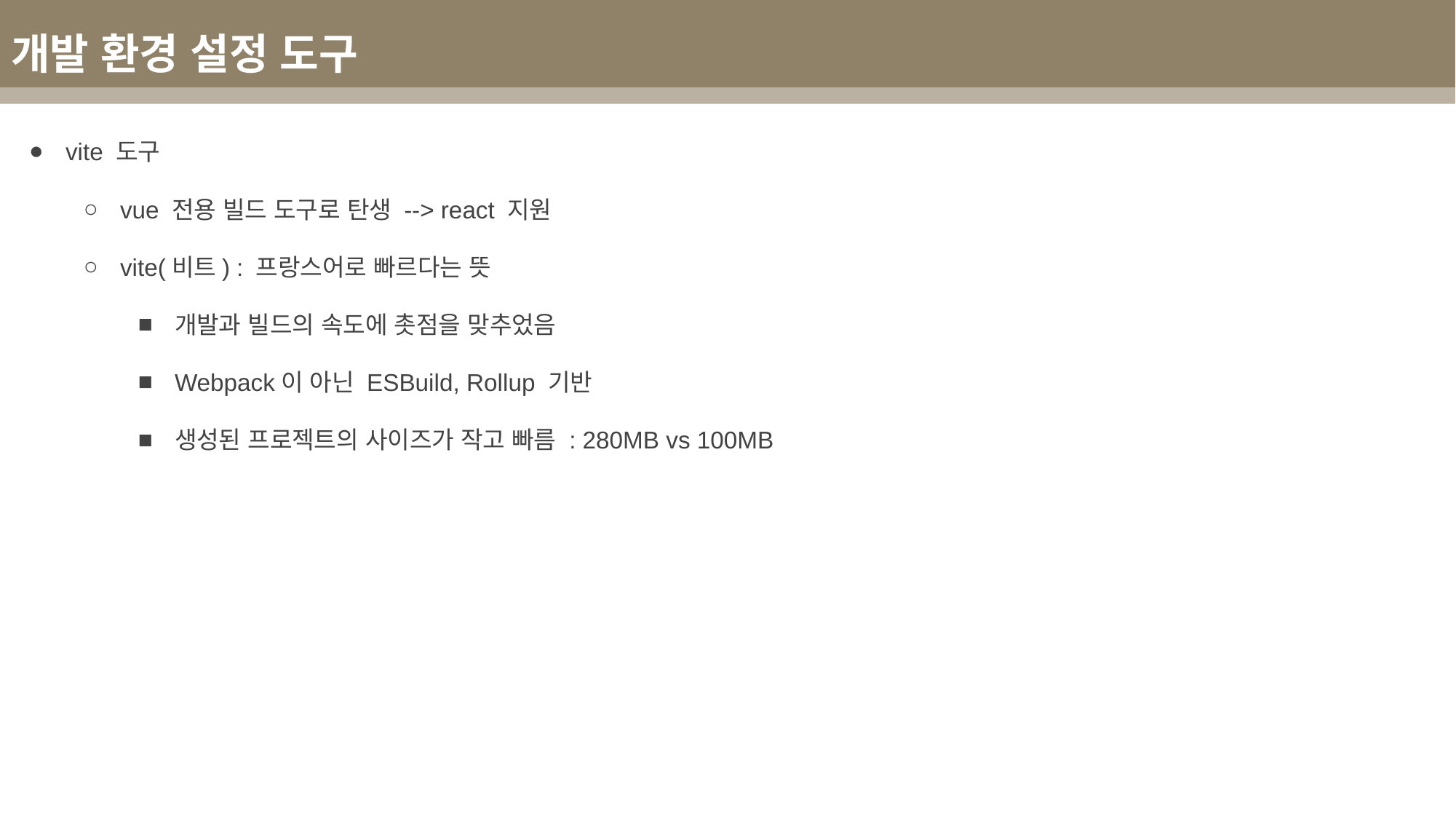

개발 환경 설정 도구
vite 도구
vue 전용 빌드 도구로 탄생 --> react 지원
vite(비트) : 프랑스어로 빠르다는 뜻
개발과 빌드의 속도에 촛점을 맞추었음
Webpack이 아닌 ESBuild, Rollup 기반
생성된 프로젝트의 사이즈가 작고 빠름 : 280MB vs 100MB